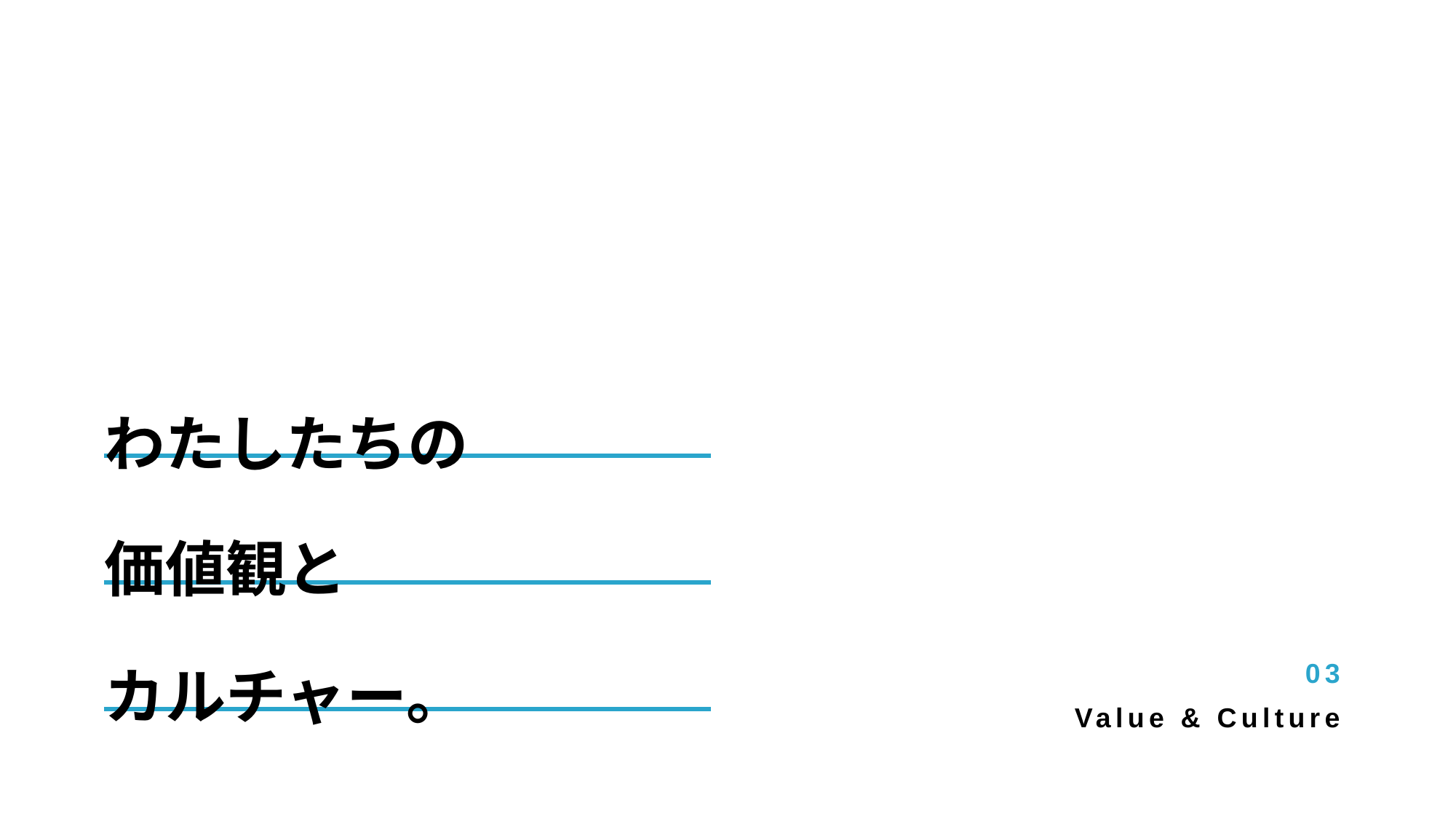

わたしたちの
価値観と
カルチャー。
03
Value & Culture